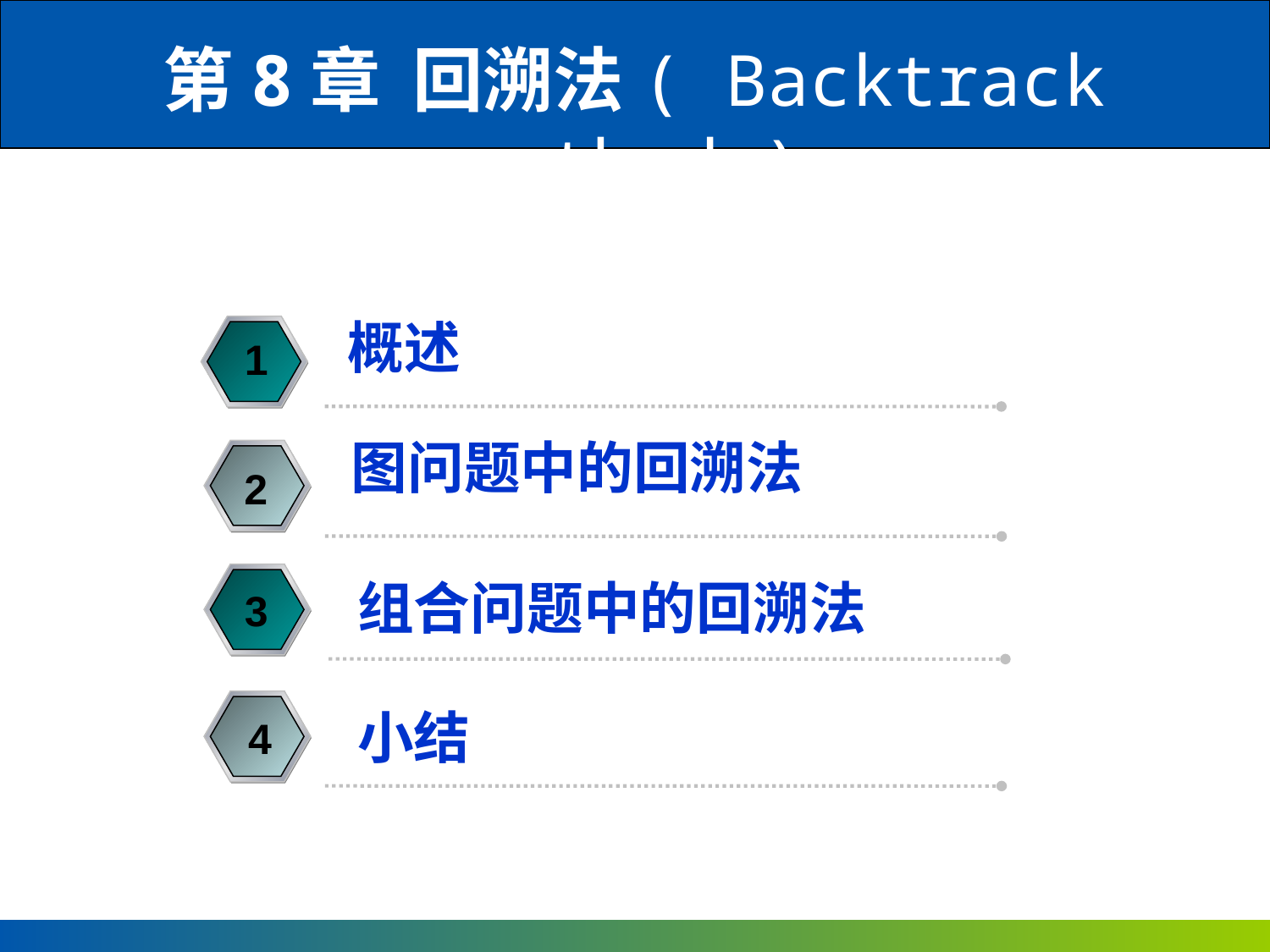

第8章  回溯法( Backtrack method )
概述

1

图问题中的回溯法

2

组合问题中的回溯法
3

小结
4